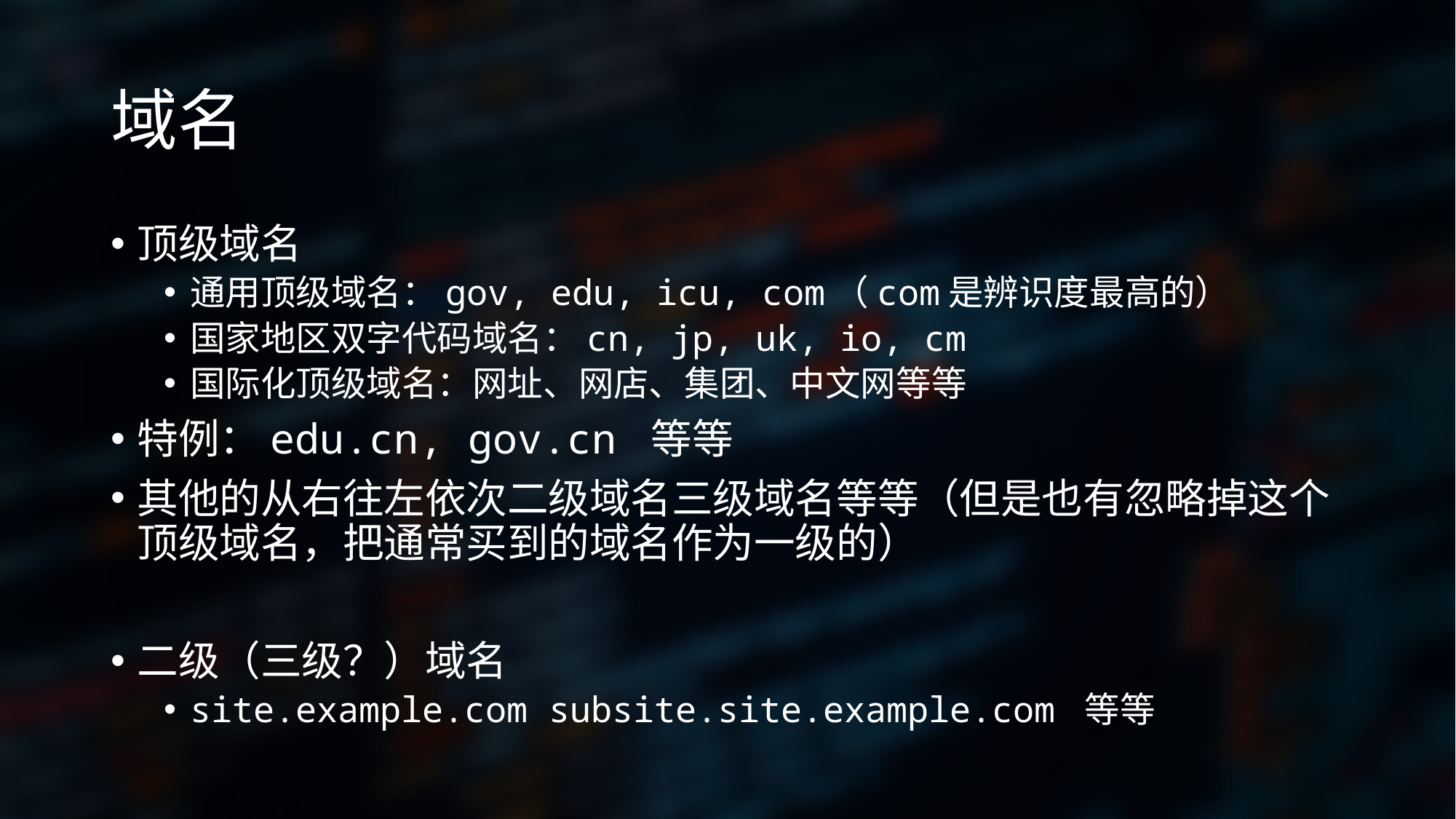

# 域名
顶级域名
通用顶级域名：gov, edu, icu, com（com是辨识度最高的）
国家地区双字代码域名：cn, jp, uk, io, cm
国际化顶级域名：网址、网店、集团、中文网等等
特例：edu.cn, gov.cn 等等
其他的从右往左依次二级域名三级域名等等（但是也有忽略掉这个顶级域名，把通常买到的域名作为一级的）

二级（三级？）域名
site.example.com subsite.site.example.com 等等